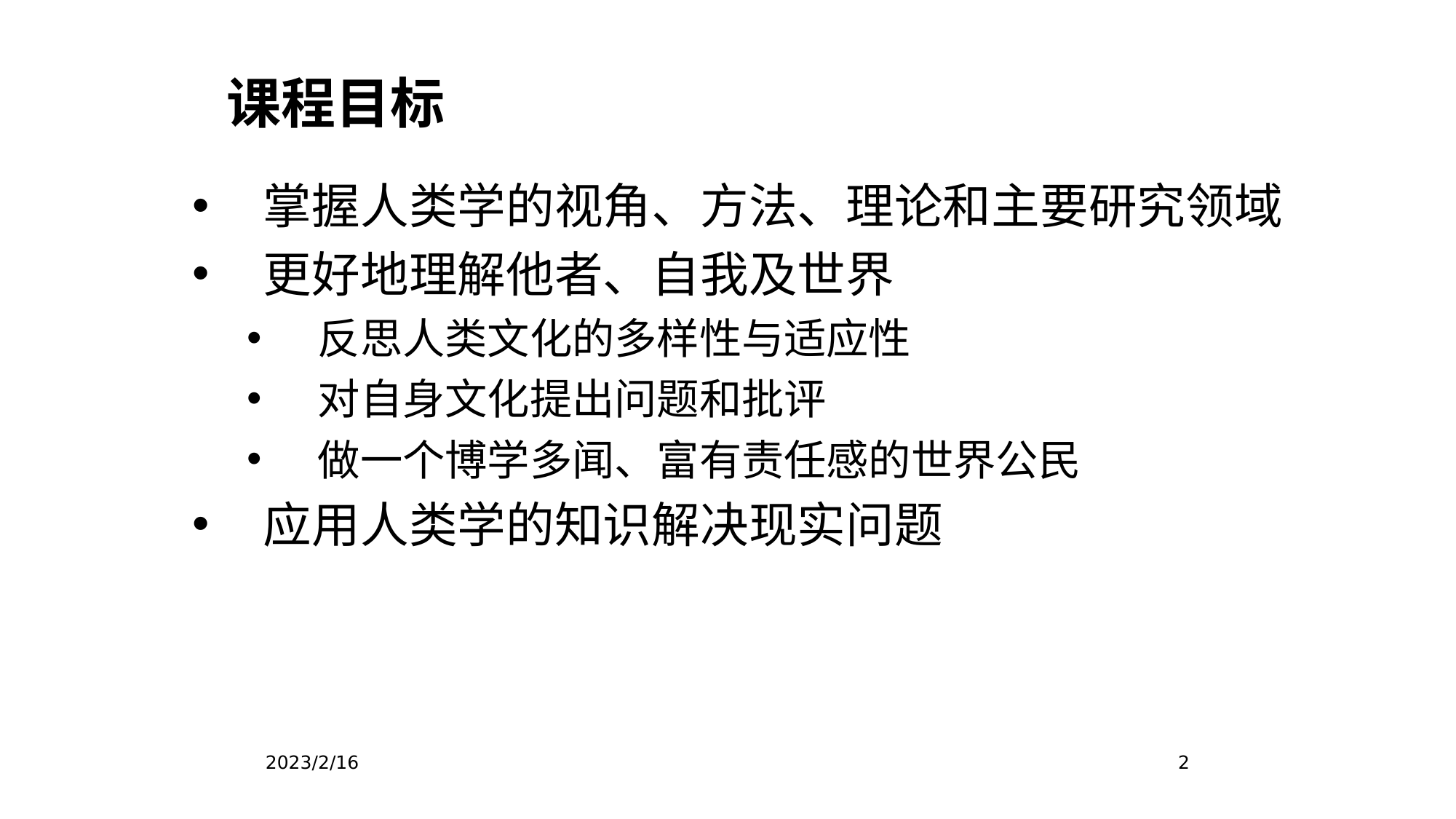

课程目标
掌握人类学的视角、方法、理论和主要研究领域
更好地理解他者、自我及世界
反思人类文化的多样性与适应性
对自身文化提出问题和批评
做一个博学多闻、富有责任感的世界公民
应用人类学的知识解决现实问题

2023/2/16
2